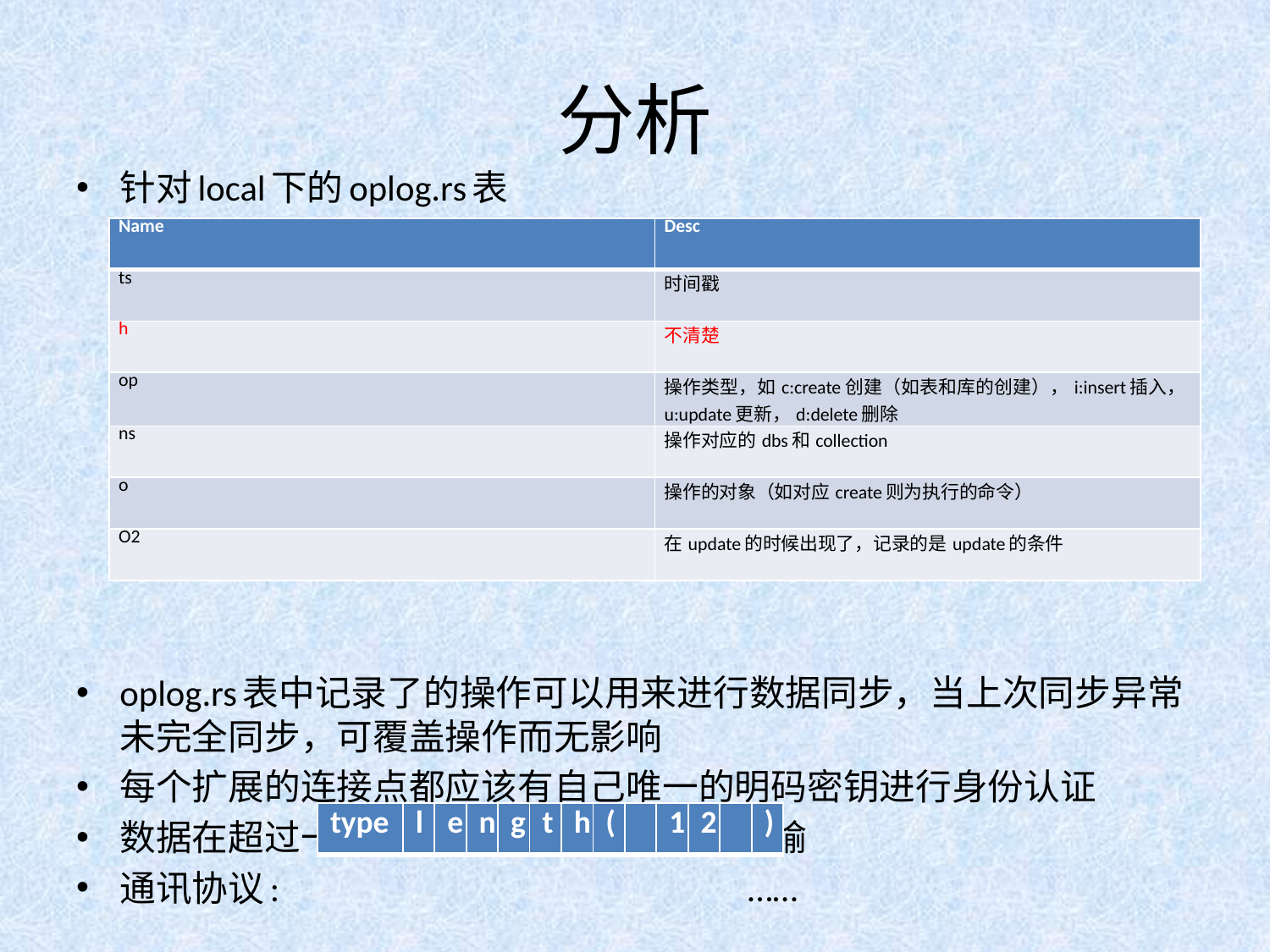

# 分析
针对local下的oplog.rs表

oplog.rs表中记录了的操作可以用来进行数据同步，当上次同步异常未完全同步，可覆盖操作而无影响
每个扩展的连接点都应该有自己唯一的明码密钥进行身份认证
数据在超过一定的量时，需要进行压缩传输
通讯协议:                                                         ……

| Name | Desc |
| --- | --- |
| ts | 时间戳 |
| h | 不清楚 |
| op | 操作类型，如c:create创建（如表和库的创建），i:insert插入，u:update更新，d:delete删除 |
| ns | 操作对应的dbs和collection |
| o | 操作的对象（如对应create则为执行的命令） |
| O2 | 在update的时候出现了，记录的是update的条件 |
| type | l | e | n | g | t | h | ( |  | 1 | 2 |  | ) |
| --- | --- | --- | --- | --- | --- | --- | --- | --- | --- | --- | --- | --- |